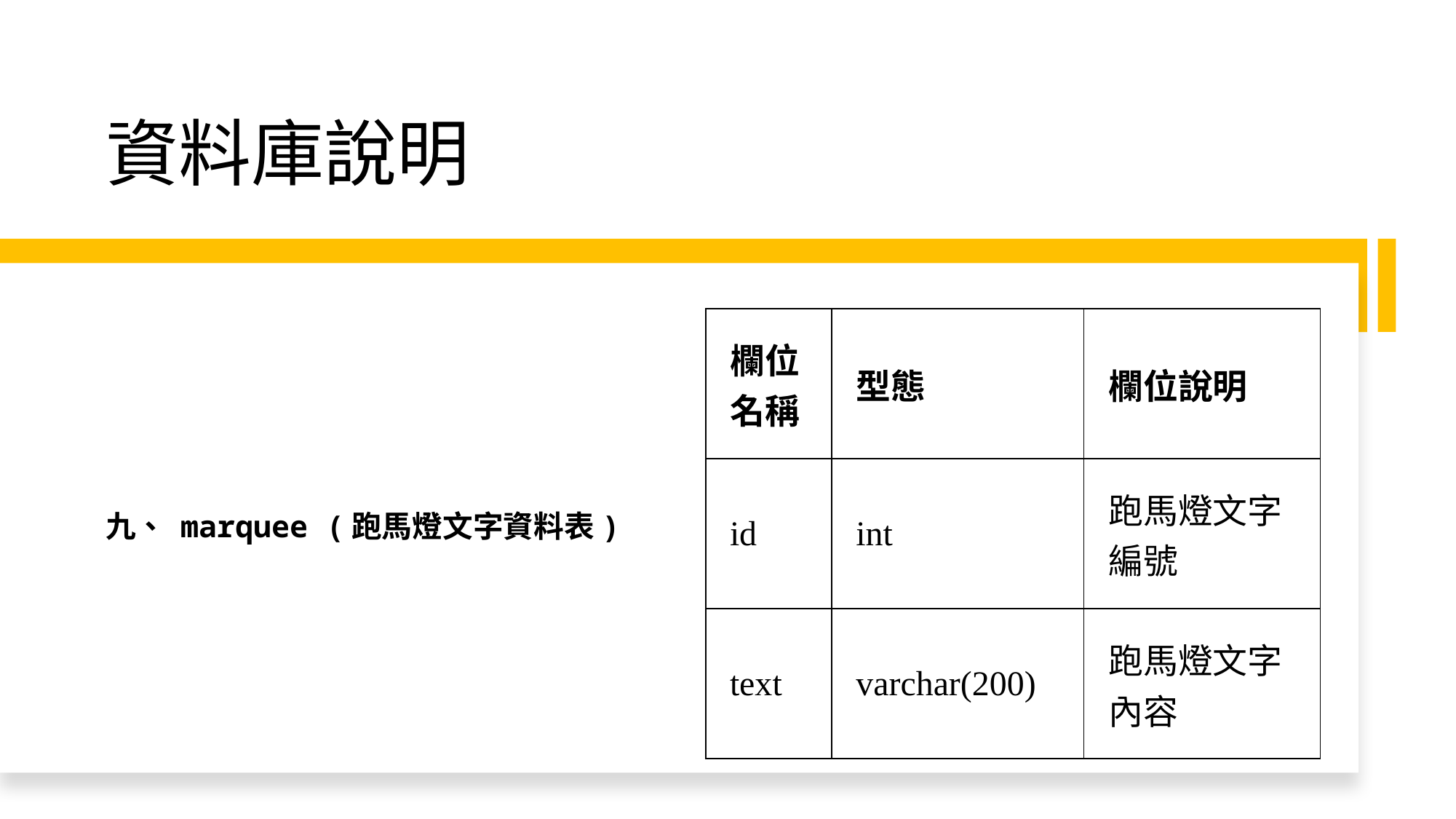

# 資料庫說明

| 欄位名稱 | 型態 | 欄位說明 |
| --- | --- | --- |
| id | int | 跑馬燈文字編號 |
| text | varchar(200) | 跑馬燈文字內容 |
九、 marquee (跑馬燈文字資料表)